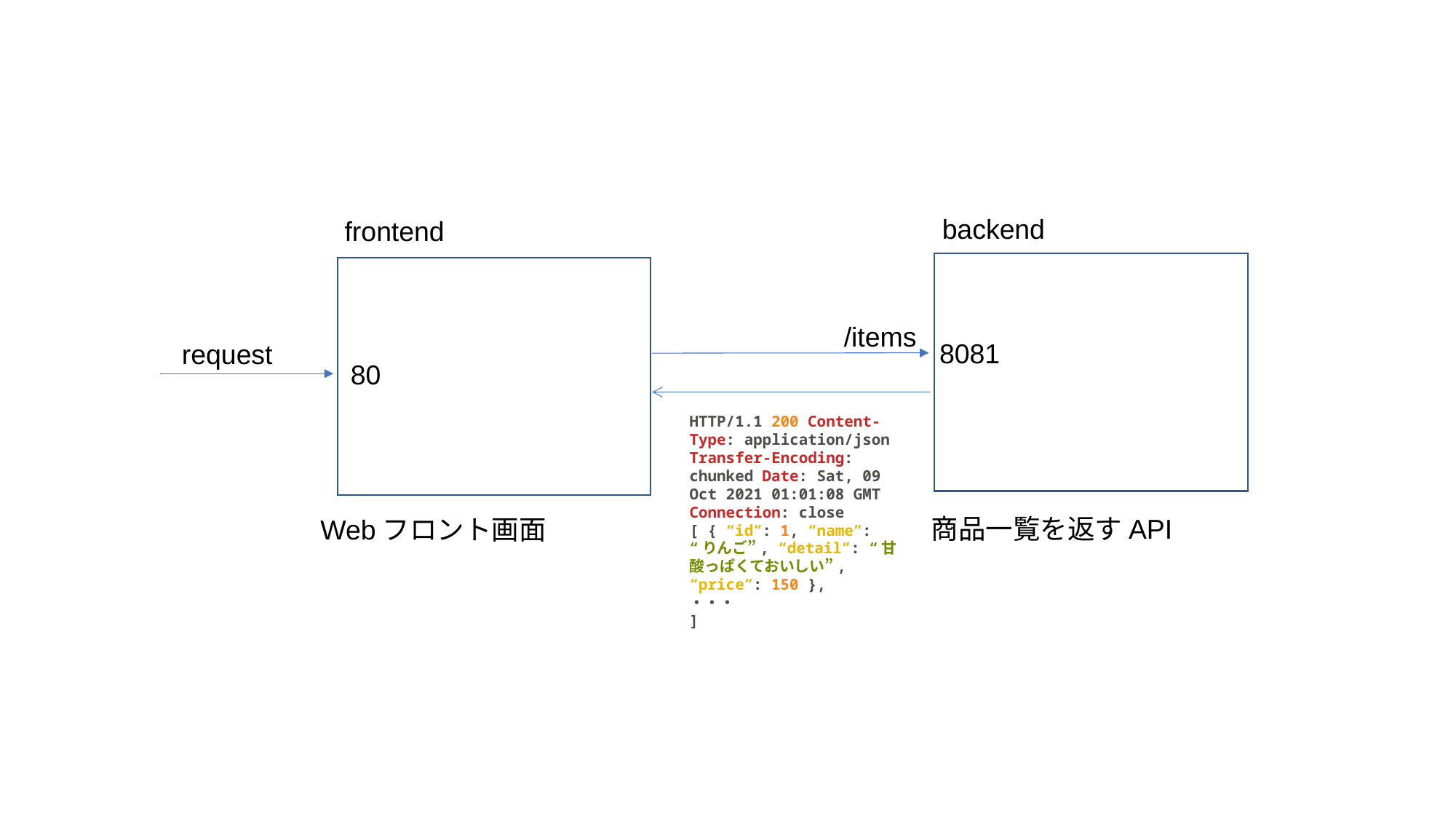

backend
frontend

/items
8081
request
80
HTTP/1.1 200 Content-Type: application/json Transfer-Encoding: chunked Date: Sat, 09 Oct 2021 01:01:08 GMT Connection: close
[ { “id”: 1, “name”: “りんご”, “detail”: “甘酸っぱくておいしい”, “price”: 150 },
・・・
]
商品一覧を返すAPI
Webフロント画面